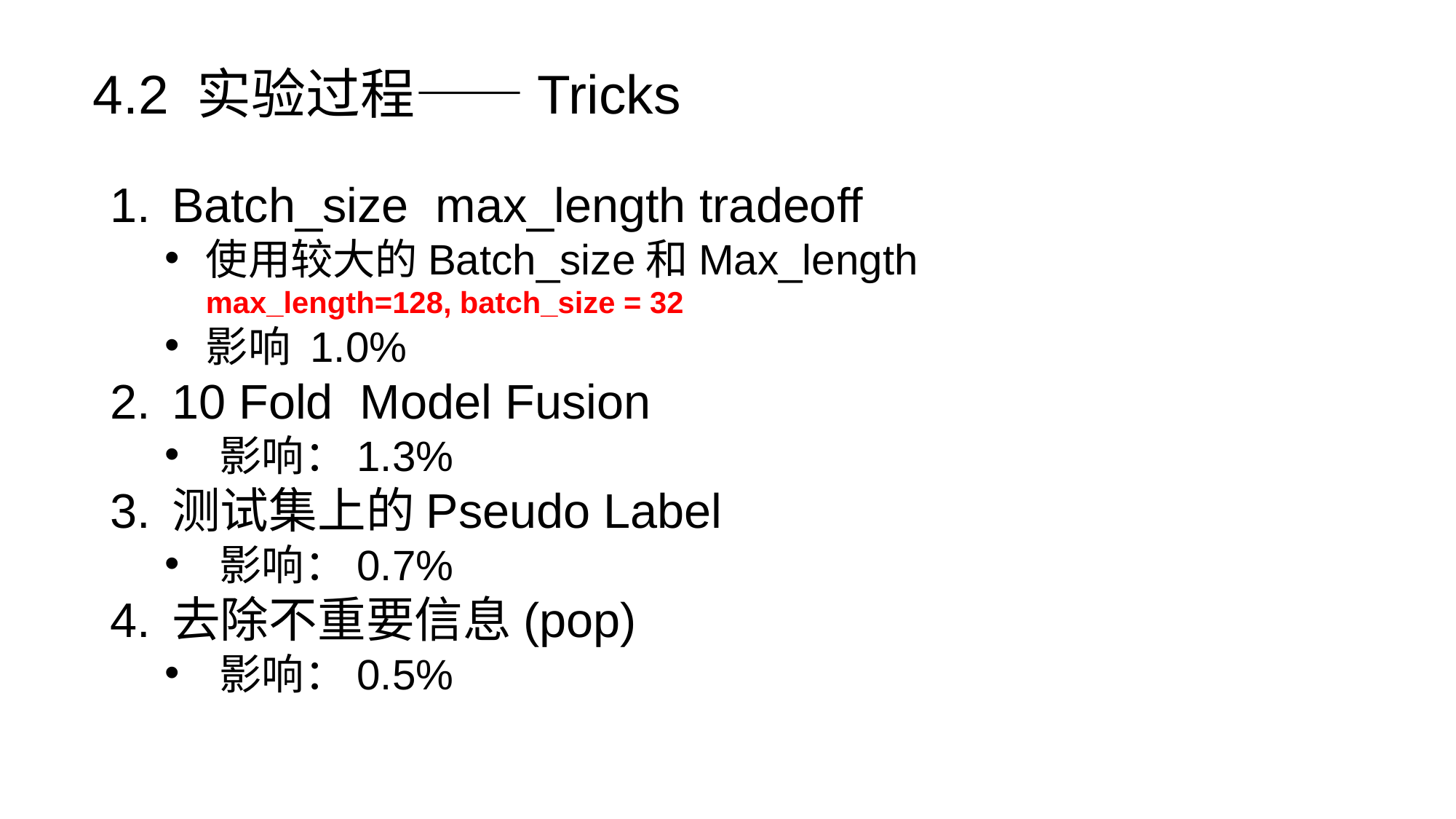

4.2 实验过程——Tricks
Batch_size  max_length tradeoff
使用较大的Batch_size和Max_length max_length=128, batch_size = 32
影响 1.0%
10 Fold  Model Fusion
影响：1.3%
测试集上的Pseudo Label
影响：0.7%
去除不重要信息(pop)
影响：0.5%